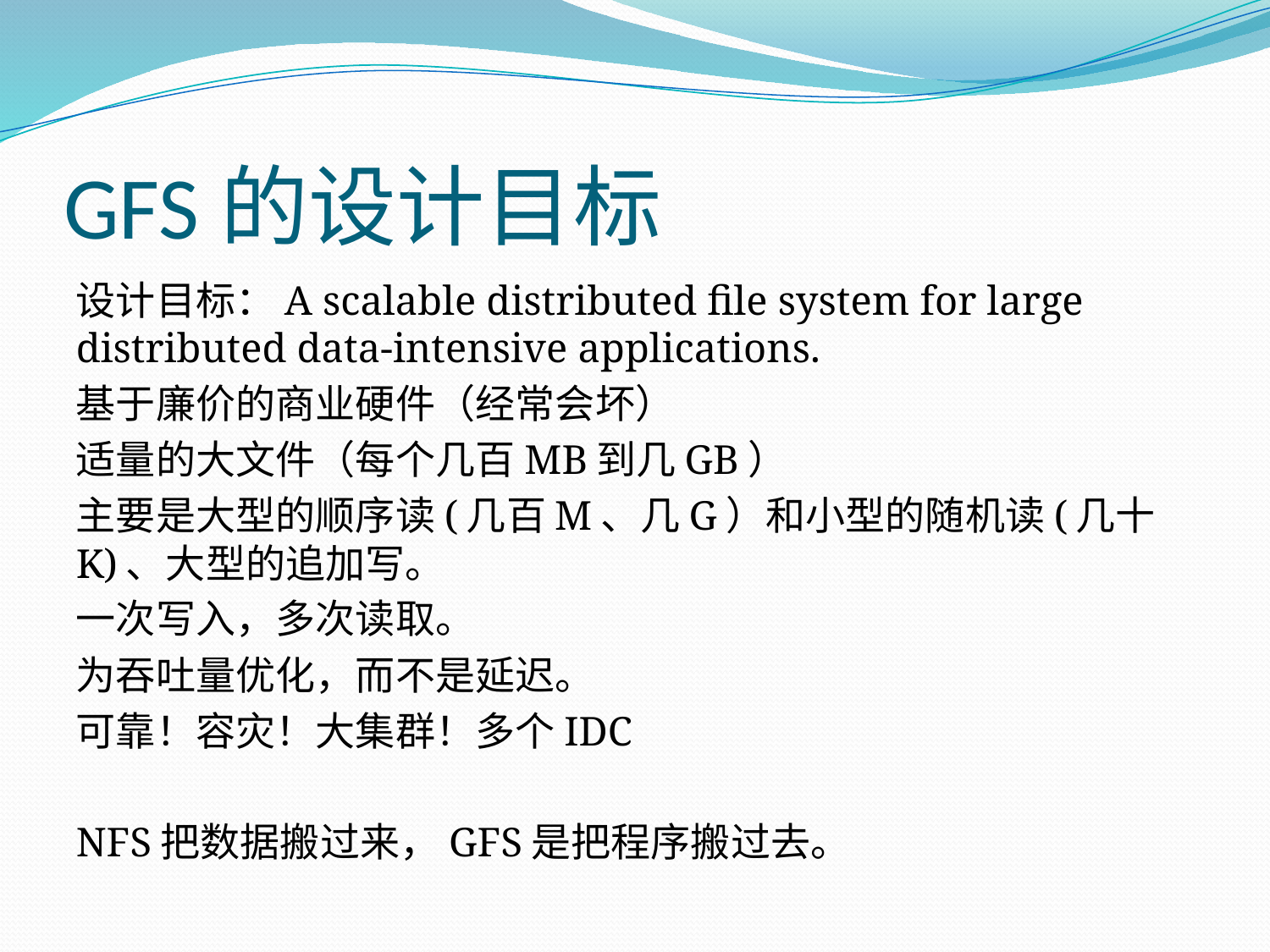

# GFS的设计目标
设计目标：A scalable distributed file system for large distributed data-intensive applications.
基于廉价的商业硬件（经常会坏）
适量的大文件（每个几百MB到几GB）
主要是大型的顺序读(几百M、几G）和小型的随机读(几十K)、大型的追加写。
一次写入，多次读取。
为吞吐量优化，而不是延迟。
可靠！容灾！大集群！多个IDC

NFS把数据搬过来，GFS是把程序搬过去。